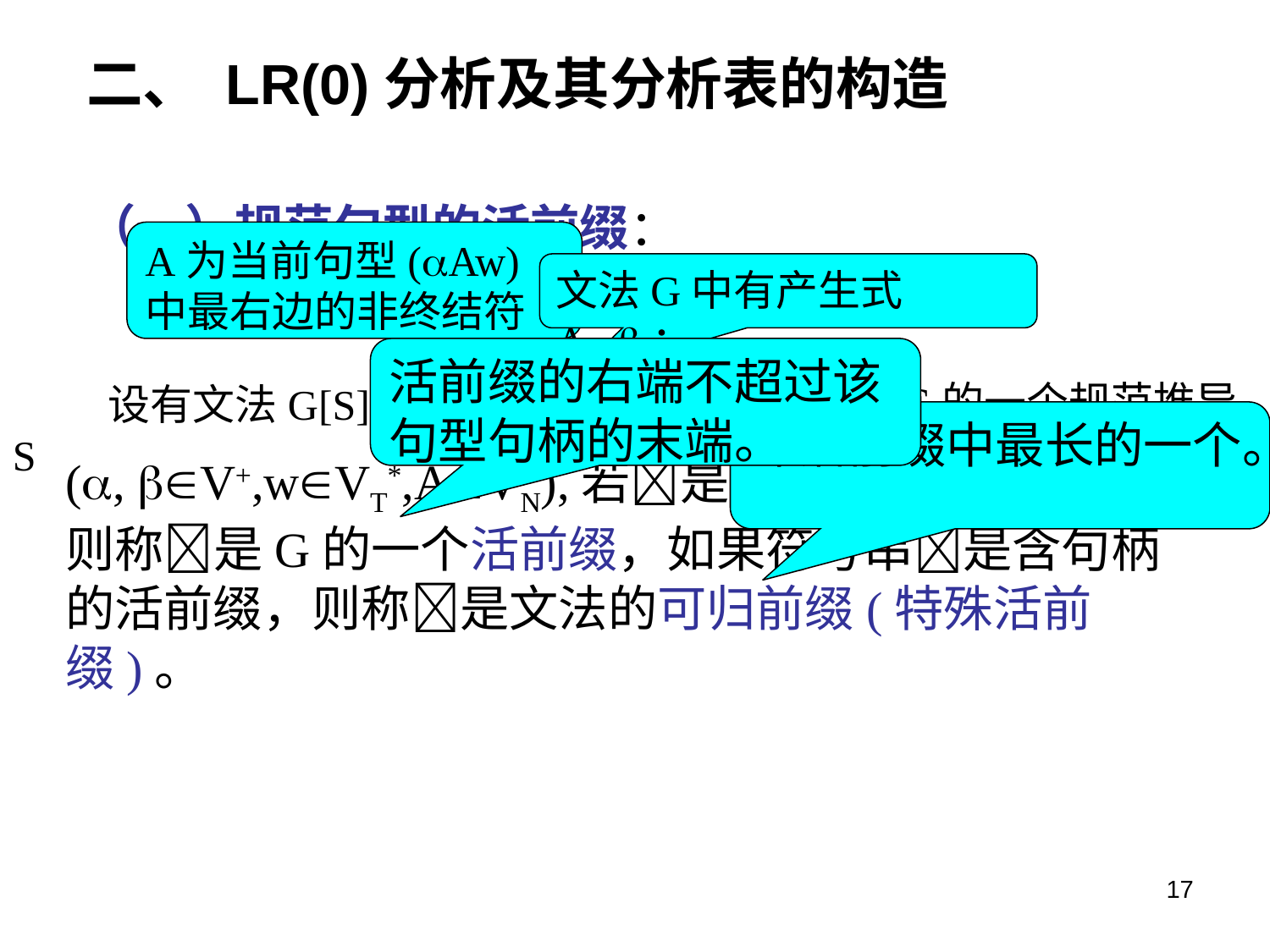

二、 LR(0)分析及其分析表的构造
（一）规范句型的活前缀：
A为当前句型(αAw)中最右边的非终结符
文法G中有产生式A→β；
活前缀的右端不超过该句型句柄的末端。
*
⇒
r

⇒
r
αβw是文法G的一个规范推导,
         设有文法G[S],若S
αAw
即活前缀中最长的一个。
(α, β∈V+,w∈VT*,A∈VN),若γ是符号串αβ的前缀，则称γ是G的一个活前缀，如果符号串γ是含句柄的活前缀，则称γ是文法的可归前缀(特殊活前缀)。

17